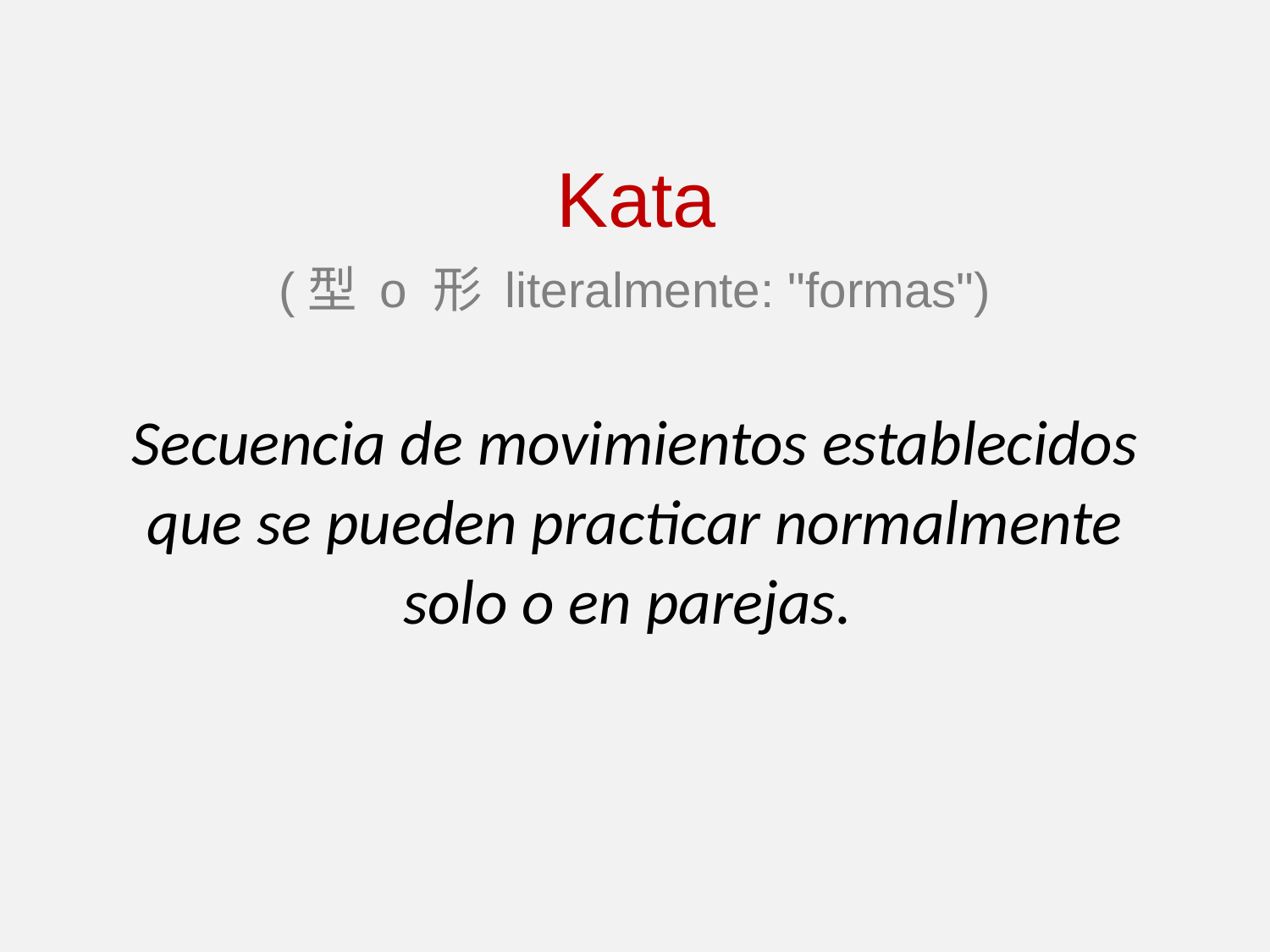

# Kata
(型 o 形 literalmente: "formas")
Secuencia de movimientos establecidos que se pueden practicar normalmente solo o en parejas.